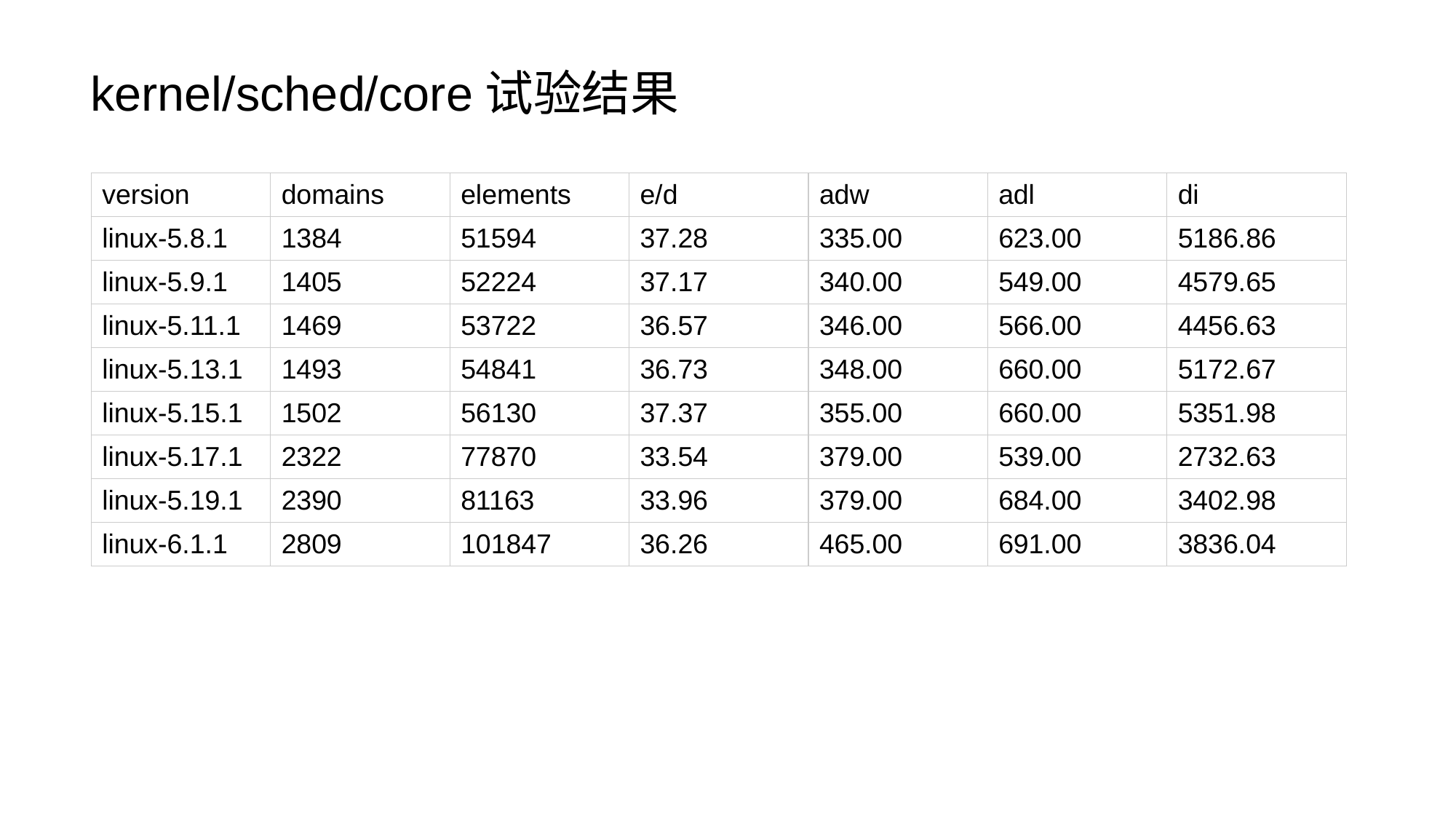

kernel/sched/core试验结果
| version | domains | elements | e/d | adw | adl | di |
| --- | --- | --- | --- | --- | --- | --- |
| linux-5.8.1 | 1384 | 51594 | 37.28 | 335.00 | 623.00 | 5186.86 |
| linux-5.9.1 | 1405 | 52224 | 37.17 | 340.00 | 549.00 | 4579.65 |
| linux-5.11.1 | 1469 | 53722 | 36.57 | 346.00 | 566.00 | 4456.63 |
| linux-5.13.1 | 1493 | 54841 | 36.73 | 348.00 | 660.00 | 5172.67 |
| linux-5.15.1 | 1502 | 56130 | 37.37 | 355.00 | 660.00 | 5351.98 |
| linux-5.17.1 | 2322 | 77870 | 33.54 | 379.00 | 539.00 | 2732.63 |
| linux-5.19.1 | 2390 | 81163 | 33.96 | 379.00 | 684.00 | 3402.98 |
| linux-6.1.1 | 2809 | 101847 | 36.26 | 465.00 | 691.00 | 3836.04 |